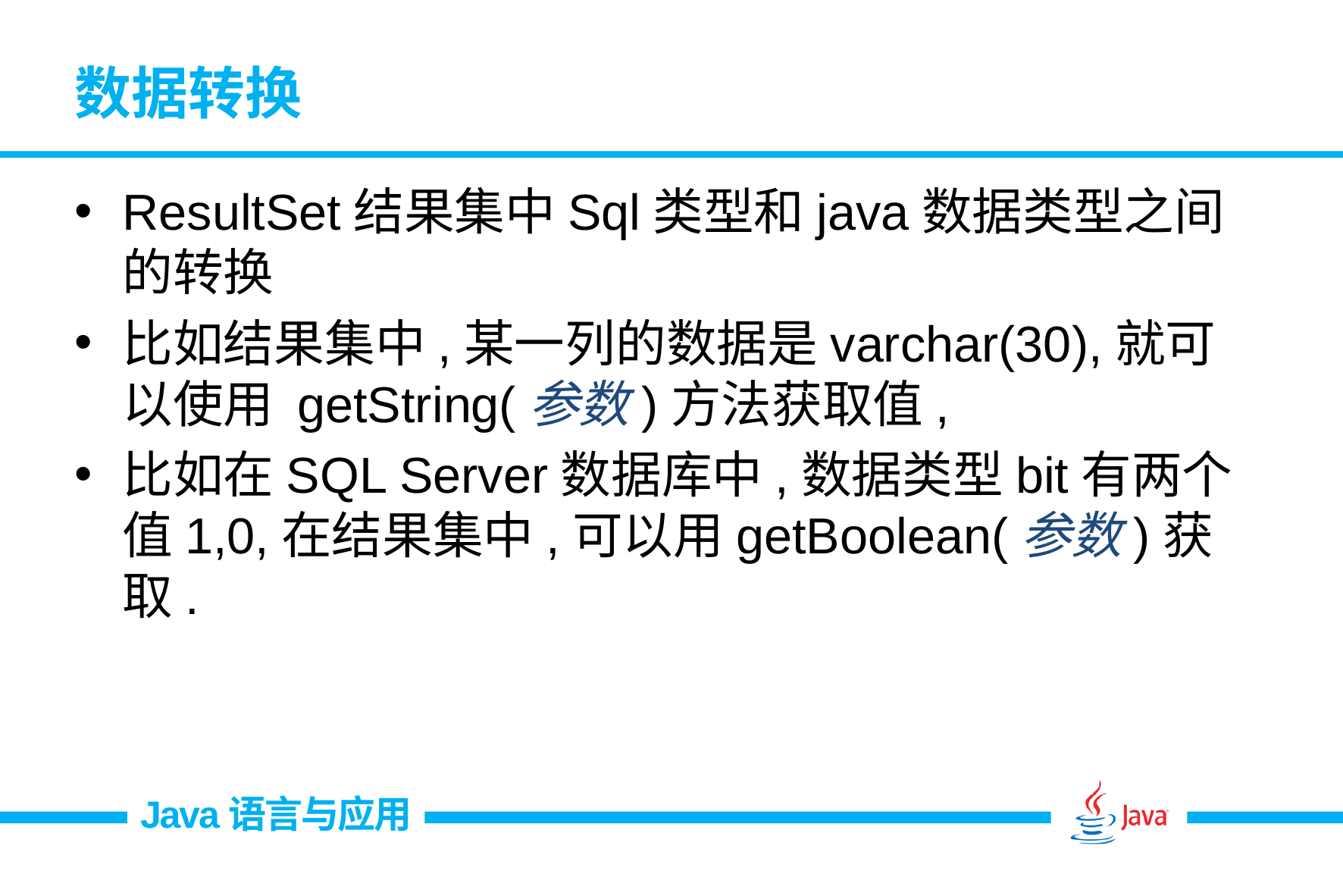

# 数据转换
ResultSet结果集中Sql类型和java数据类型之间的转换
比如结果集中,某一列的数据是varchar(30),就可以使用 getString(参数)方法获取值,
比如在SQL Server数据库中,数据类型bit有两个值1,0,在结果集中,可以用getBoolean(参数)获取.